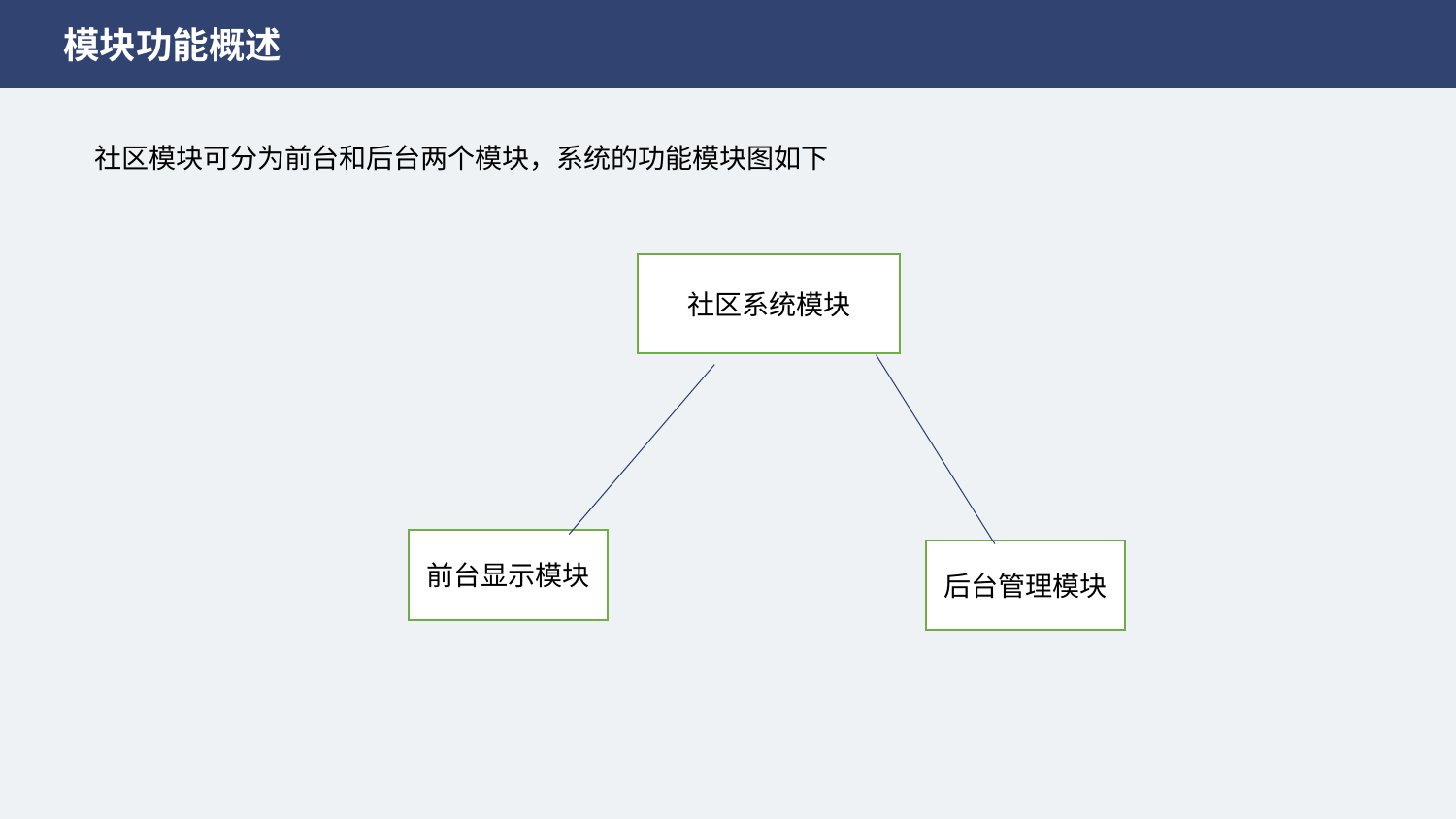

模块功能概述

社区模块可分为前台和后台两个模块，系统的功能模块图如下
社区系统模块
前台显示模块
后台管理模块